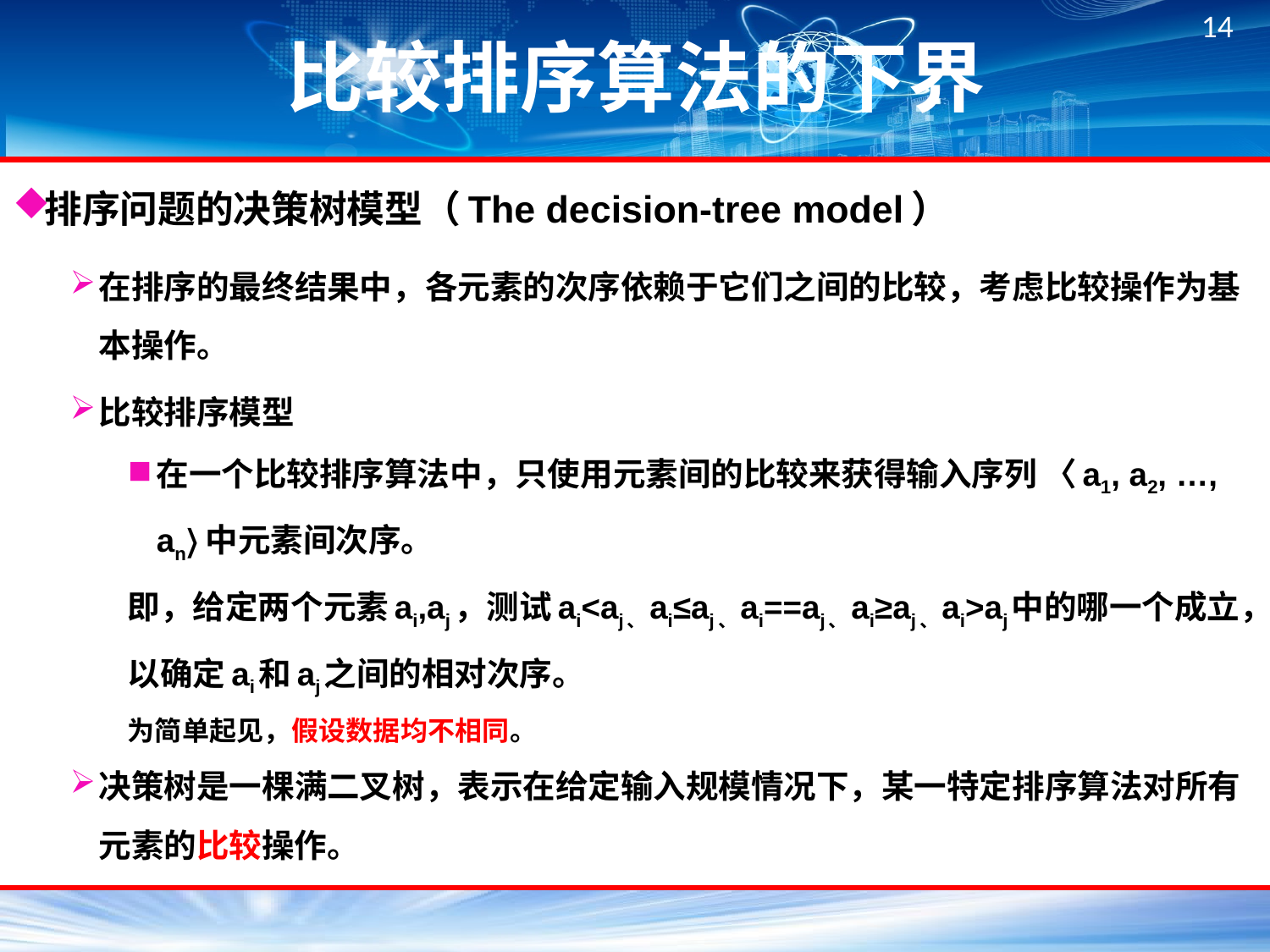

# 比较排序算法的下界
排序问题的决策树模型（The decision-tree model）
在排序的最终结果中，各元素的次序依赖于它们之间的比较，考虑比较操作为基本操作。
比较排序模型
在一个比较排序算法中，只使用元素间的比较来获得输入序列 〈a1, a2, …, an〉中元素间次序。
即，给定两个元素ai,aj，测试ai<aj、ai≤aj、ai==aj、ai≥aj、ai>aj中的哪一个成立，以确定ai和aj之间的相对次序。
为简单起见，假设数据均不相同。
决策树是一棵满二叉树，表示在给定输入规模情况下，某一特定排序算法对所有元素的比较操作。